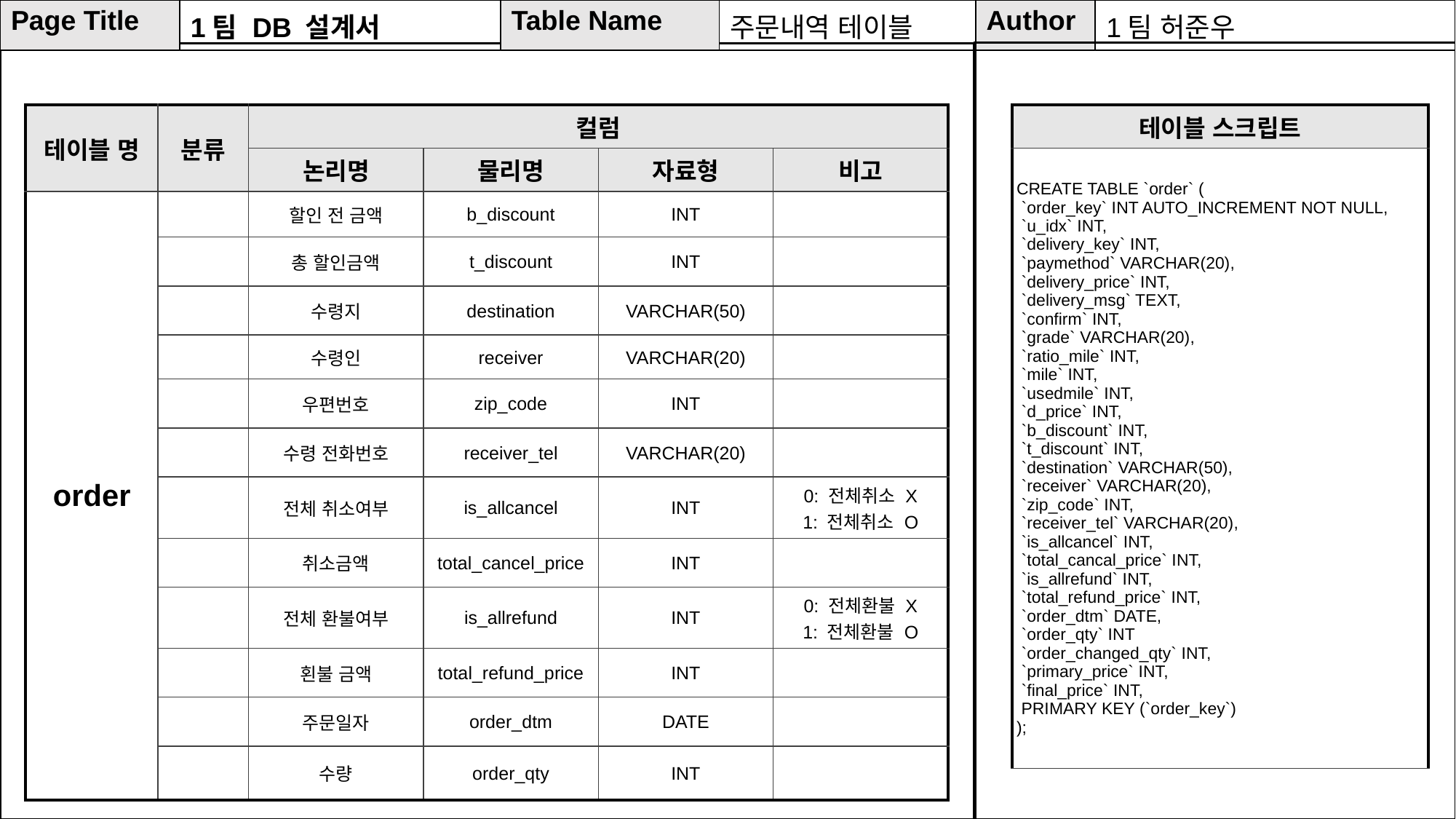

| Page Title | 1팀 DB 설계서 | Table Name | 주문내역 테이블 | Author | 1팀 허준우 |
| --- | --- | --- | --- | --- | --- |

| 테이블 스크립트 |
| --- |
| CREATE TABLE `order` ( `order\_key` INT AUTO\_INCREMENT NOT NULL, `u\_idx` INT, `delivery\_key` INT, `paymethod` VARCHAR(20), `delivery\_price` INT, `delivery\_msg` TEXT, `confirm` INT, `grade` VARCHAR(20), `ratio\_mile` INT, `mile` INT, `usedmile` INT, `d\_price` INT, `b\_discount` INT, `t\_discount` INT, `destination` VARCHAR(50), `receiver` VARCHAR(20), `zip\_code` INT, `receiver\_tel` VARCHAR(20), `is\_allcancel` INT, `total\_cancal\_price` INT, `is\_allrefund` INT, `total\_refund\_price` INT, `order\_dtm` DATE, `order\_qty` INT `order\_changed\_qty` INT, `primary\_price` INT, `final\_price` INT, PRIMARY KEY (`order\_key`) ); |
| 테이블 명 | 분류 | 컬럼 |  |  |  |
| --- | --- | --- | --- | --- | --- |
|  |  | 논리명 | 물리명 | 자료형 | 비고 |
| order |  | 할인 전 금액 | b\_discount | INT |  |
|  |  | 총 할인금액 | t\_discount | INT |  |
|  |  | 수령지 | destination | VARCHAR(50) |  |
|  |  | 수령인 | receiver | VARCHAR(20) |  |
|  |  | 우편번호 | zip\_code | INT |  |
|  |  | 수령 전화번호 | receiver\_tel | VARCHAR(20) |  |
|  |  | 전체 취소여부 | is\_allcancel | INT | 0: 전체취소 X 1: 전체취소 O |
|  |  | 취소금액 | total\_cancel\_price | INT |  |
|  |  | 전체 환불여부 | is\_allrefund | INT | 0: 전체환불 X 1: 전체환불 O |
|  |  | 횐불 금액 | total\_refund\_price | INT |  |
|  |  | 주문일자 | order\_dtm | DATE |  |
|  |  | 수량 | order\_qty | INT |  |